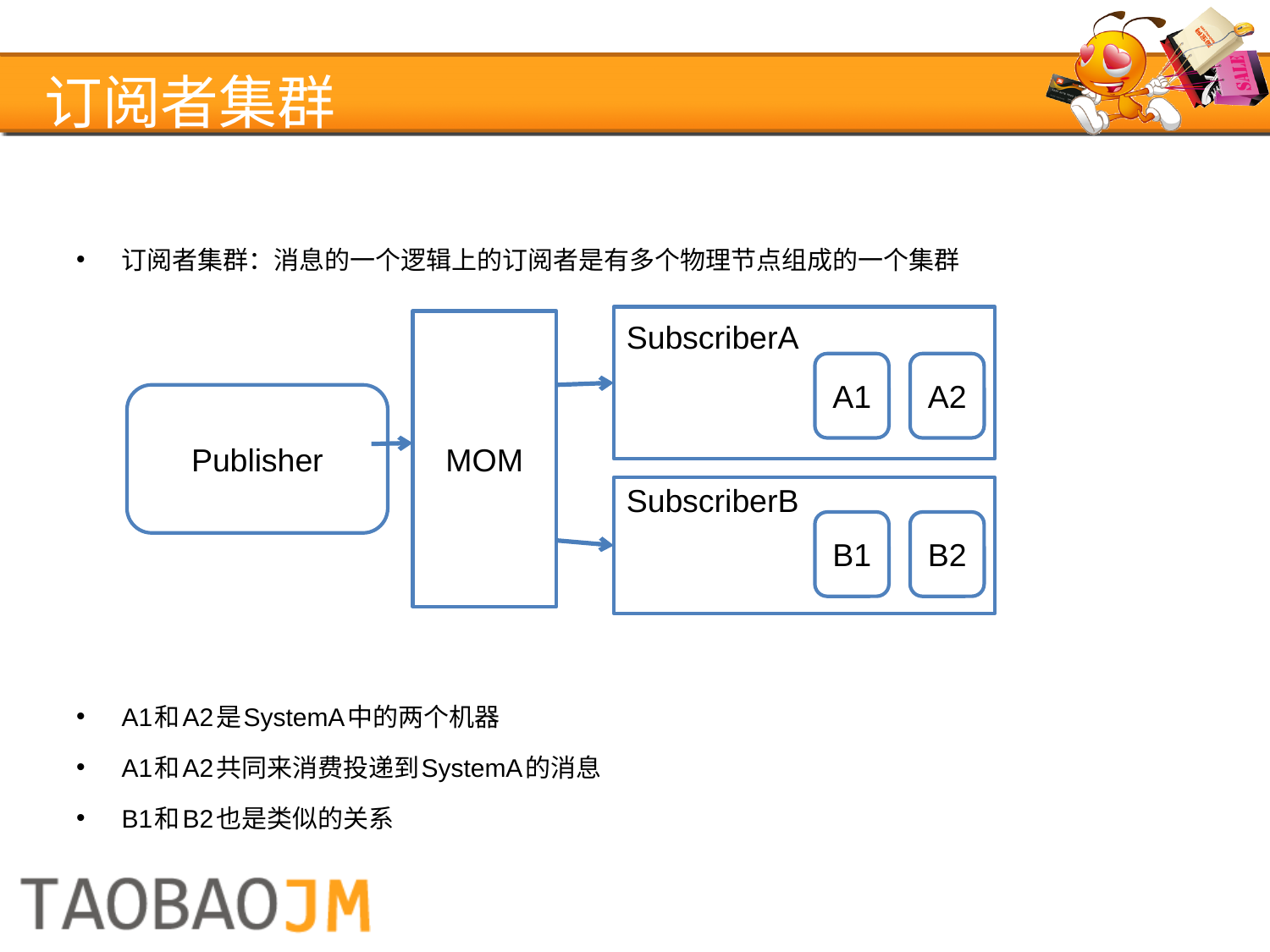

# 订阅者集群
订阅者集群：消息的一个逻辑上的订阅者是有多个物理节点组成的一个集群

A1和A2是SystemA中的两个机器
A1和A2共同来消费投递到SystemA的消息
B1和B2也是类似的关系

MOM
Publisher
SubscriberA
A1
A2
SubscriberB

B1
B2